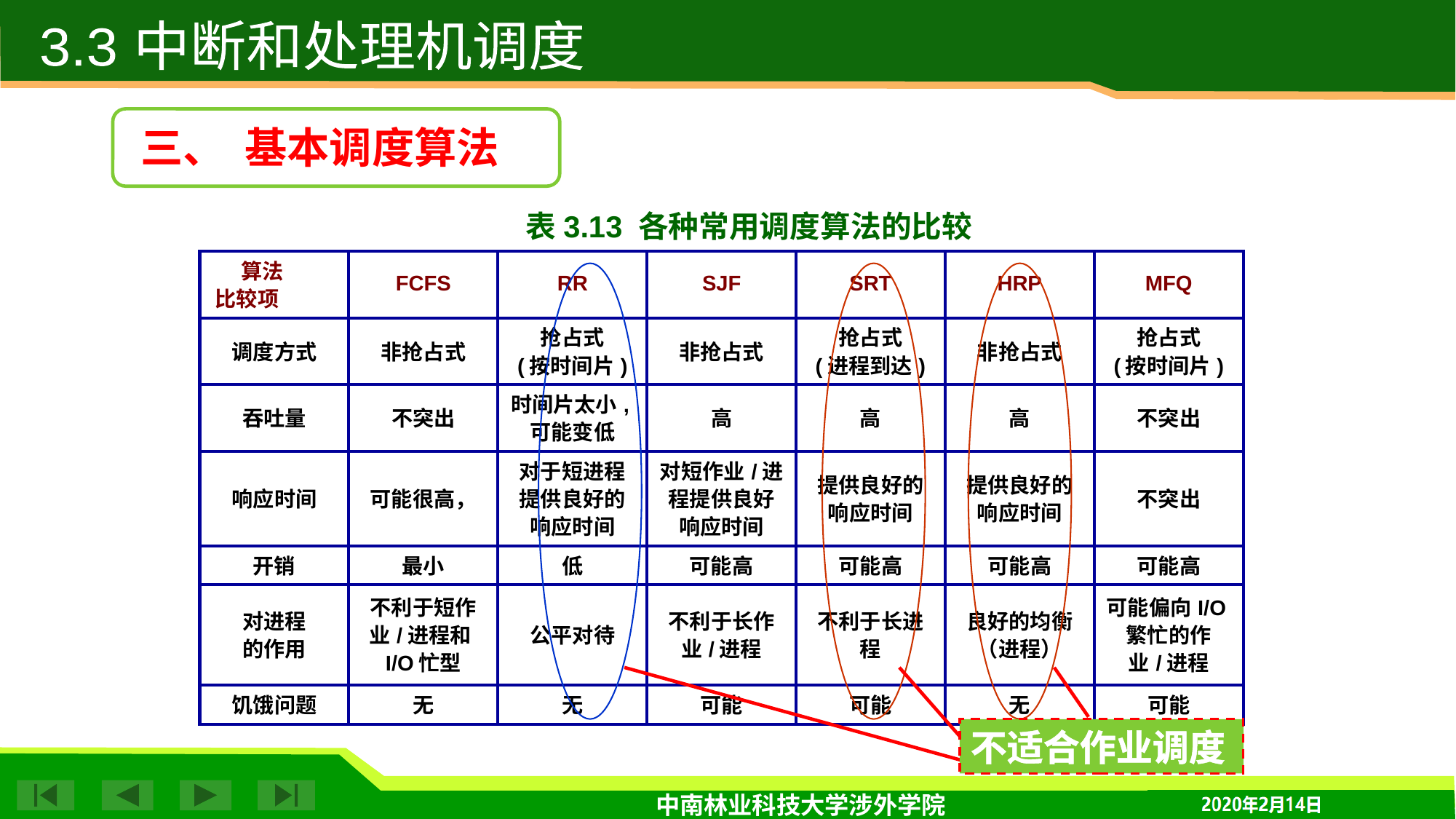

3.3 中断和处理机调度

三、  基本调度算法

表3.13 各种常用调度算法的比较
| 算法 比较项 | FCFS | RR | SJF | SRT | HRP | MFQ |
| --- | --- | --- | --- | --- | --- | --- |
| 调度方式 | 非抢占式 | 抢占式 (按时间片) | 非抢占式 | 抢占式 (进程到达) | 非抢占式 | 抢占式 (按时间片) |
| 吞吐量 | 不突出 | 时间片太小,可能变低 | 高 | 高 | 高 | 不突出 |
| 响应时间 | 可能很高， | 对于短进程提供良好的响应时间 | 对短作业/进程提供良好响应时间 | 提供良好的响应时间 | 提供良好的响应时间 | 不突出 |
| 开销 | 最小 | 低 | 可能高 | 可能高 | 可能高 | 可能高 |
| 对进程 的作用 | 不利于短作业/进程和I/O忙型 | 公平对待 | 不利于长作业/进程 | 不利于长进程 | 良好的均衡 （进程） | 可能偏向I/O繁忙的作业/进程 |
| 饥饿问题 | 无 | 无 | 可能 | 可能 | 无 | 可能 |

不适合作业调度